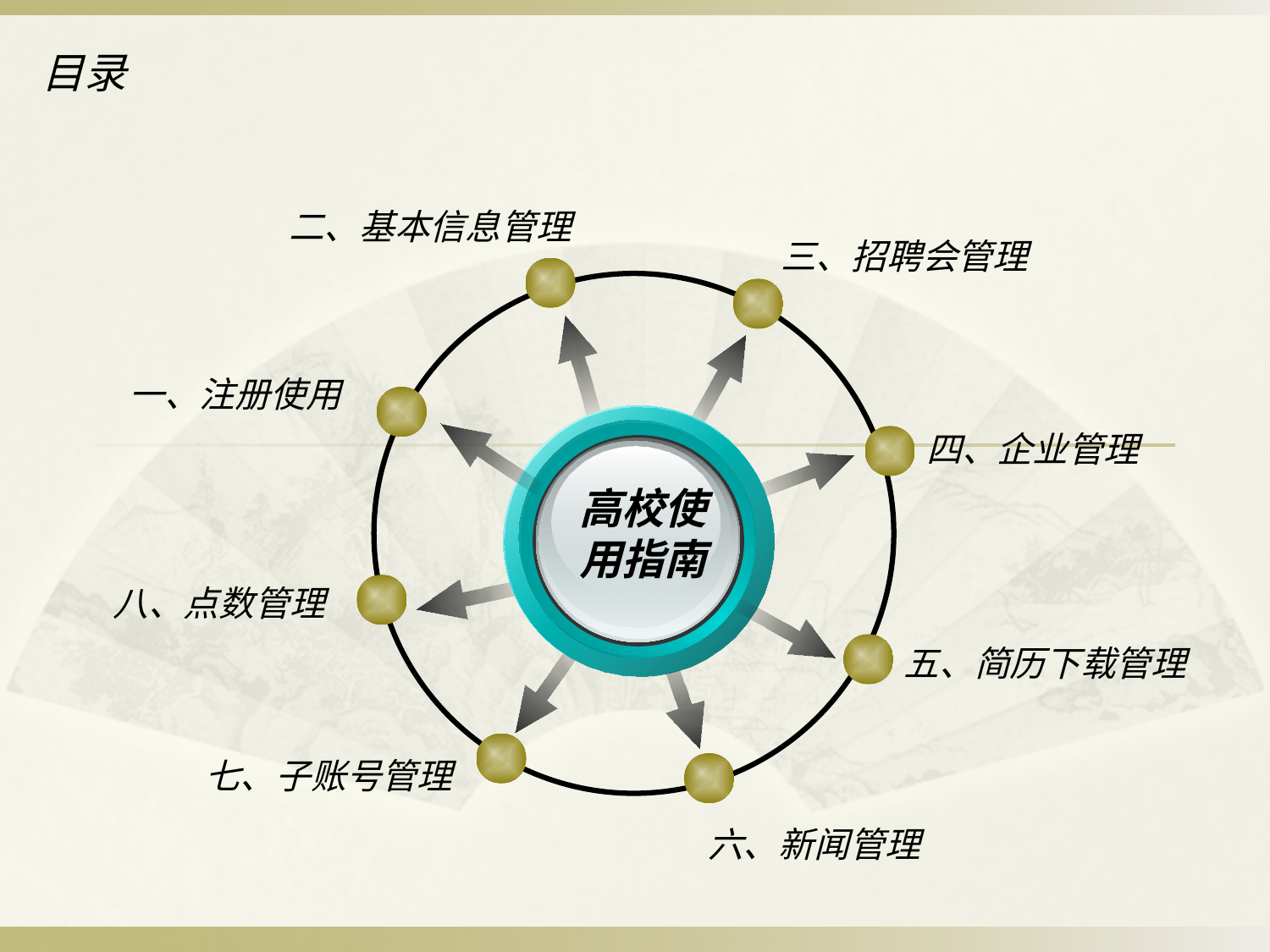

目录
二、基本信息管理
三、招聘会管理

一、注册使用

四、企业管理

高校使
用指南

八、点数管理

五、简历下载管理

七、子账号管理

六、新闻管理